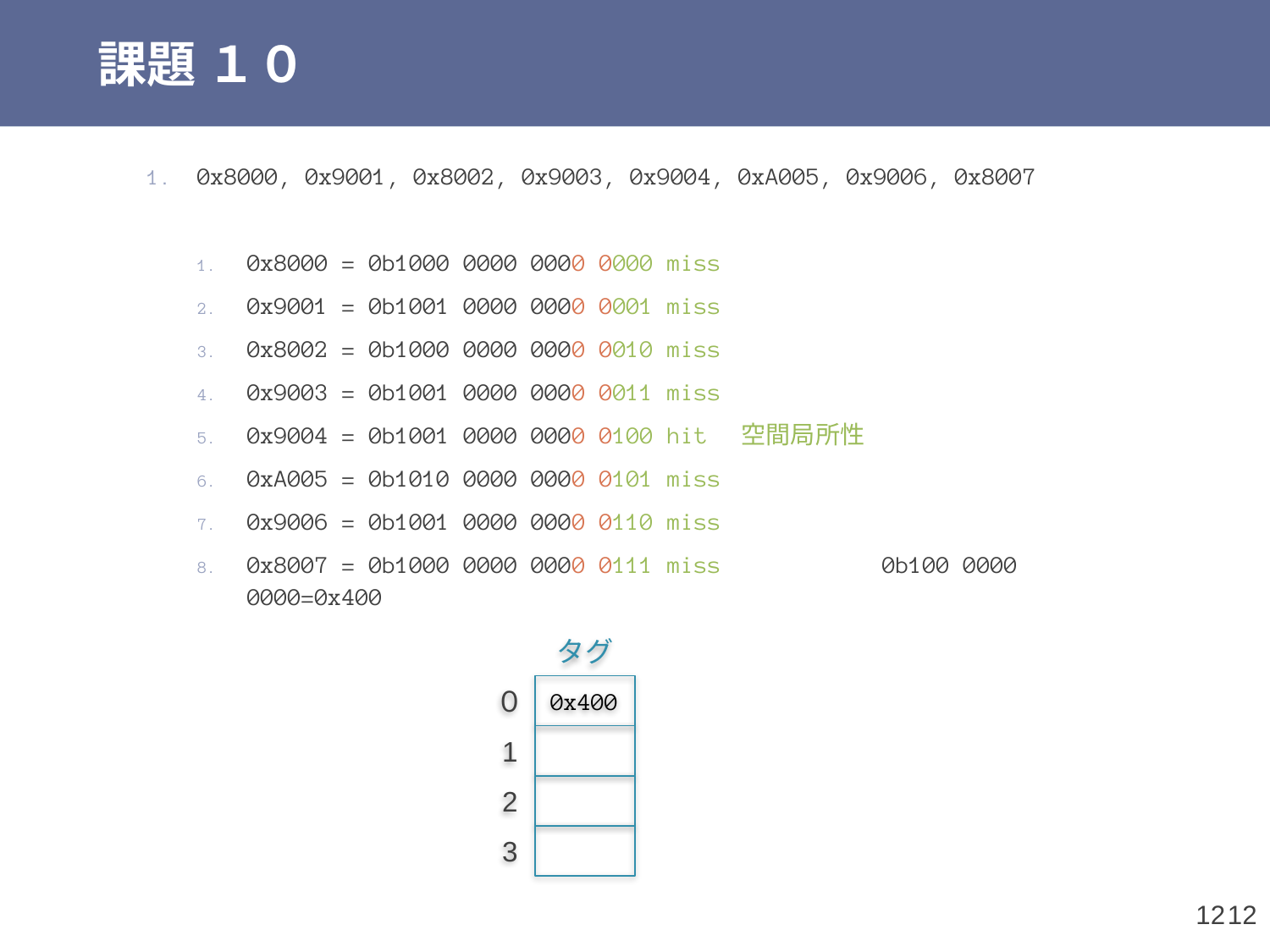

# 課題 １０
0x8000, 0x9001, 0x8002, 0x9003, 0x9004, 0xA005, 0x9006, 0x8007

0x8000 = 0b1000 0000 0000 0000 miss
0x9001 = 0b1001 0000 0000 0001 miss
0x8002 = 0b1000 0000 0000 0010 miss
0x9003 = 0b1001 0000 0000 0011 miss
0x9004 = 0b1001 0000 0000 0100 hit  空間局所性
0xA005 = 0b1010 0000 0000 0101 miss
0x9006 = 0b1001 0000 0000 0110 miss
0x8007 = 0b1000 0000 0000 0111 miss		0b100 0000 0000=0x400

タグ
０
0x400
1

2

3

12